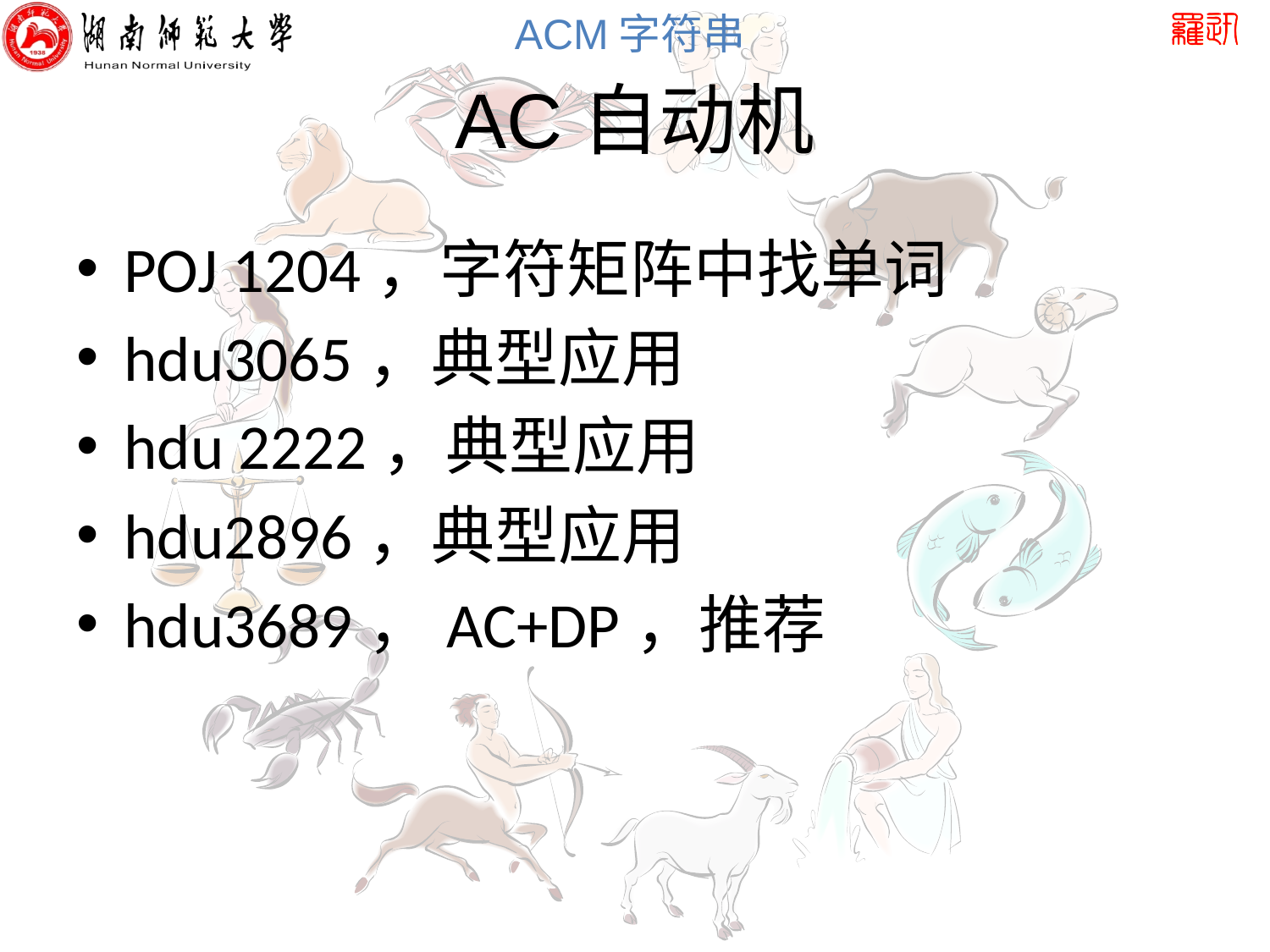

# AC自动机
POJ 1204，字符矩阵中找单词
hdu3065，典型应用
hdu 2222，典型应用
hdu2896，典型应用
hdu3689，AC+DP，推荐